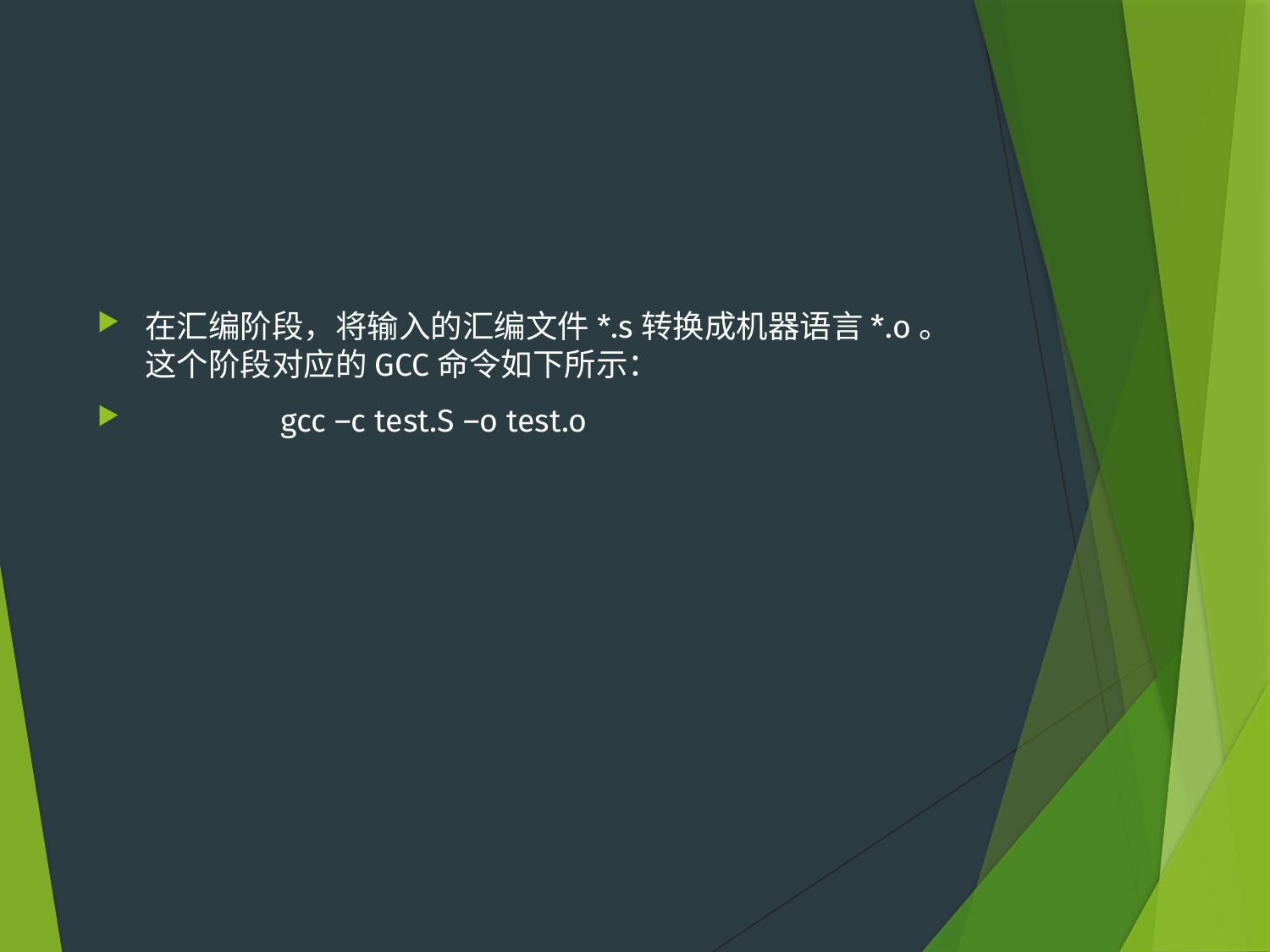

#
在汇编阶段，将输入的汇编文件*.s转换成机器语言*.o。这个阶段对应的GCC命令如下所示：
	 gcc –c test.S –o test.o